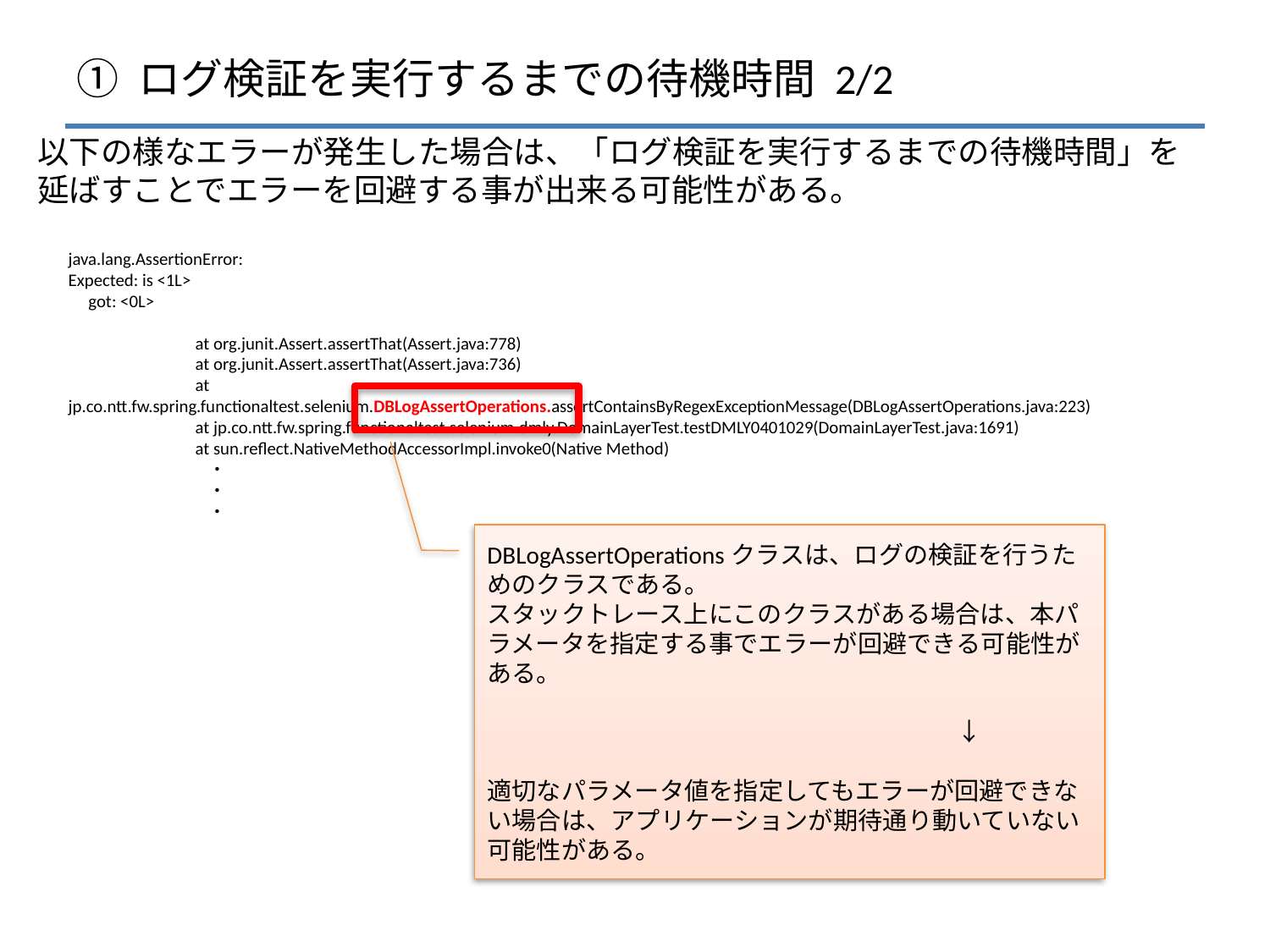

# ① ログ検証を実行するまでの待機時間 2/2
以下の様なエラーが発生した場合は、「ログ検証を実行するまでの待機時間」を延ばすことでエラーを回避する事が出来る可能性がある。
java.lang.AssertionError:
Expected: is <1L>
     got: <0L>

	at org.junit.Assert.assertThat(Assert.java:778)
	at org.junit.Assert.assertThat(Assert.java:736)
	at jp.co.ntt.fw.spring.functionaltest.selenium.DBLogAssertOperations.assertContainsByRegexExceptionMessage(DBLogAssertOperations.java:223)
	at jp.co.ntt.fw.spring.functionaltest.selenium.dmly.DomainLayerTest.testDMLY0401029(DomainLayerTest.java:1691)
	at sun.reflect.NativeMethodAccessorImpl.invoke0(Native Method)
　　　　　　　　・
　　　　　　　　・
　　　　　　　　・

DBLogAssertOperationsクラスは、ログの検証を行うためのクラスである。
スタックトレース上にこのクラスがある場合は、本パラメータを指定する事でエラーが回避できる可能性がある。

　　　　　　　　　　　　　　　　　　　↓

適切なパラメータ値を指定してもエラーが回避できない場合は、アプリケーションが期待通り動いていない可能性がある。